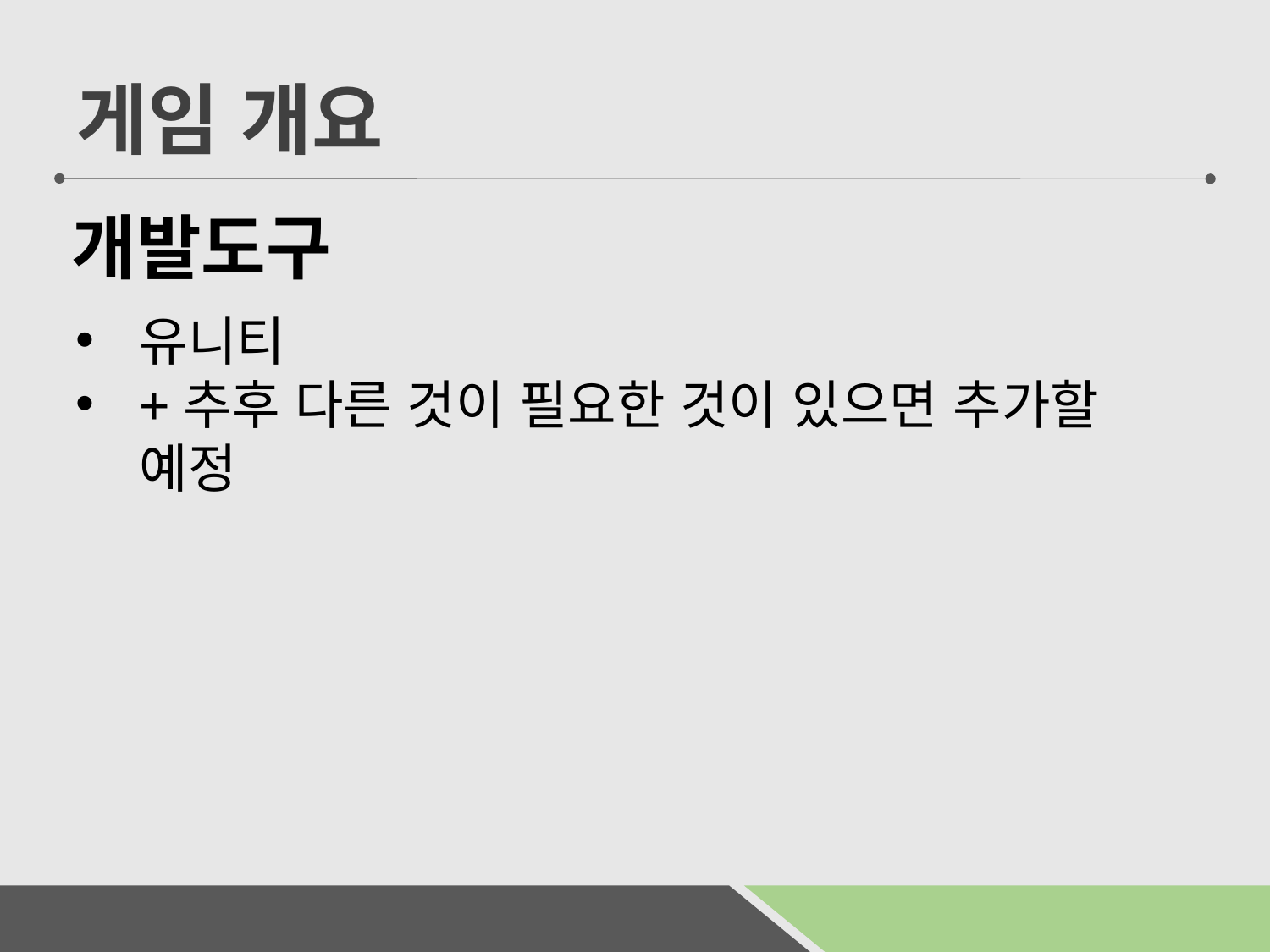

게임 개요
개발도구
유니티
+추후 다른 것이 필요한 것이 있으면 추가할 예정